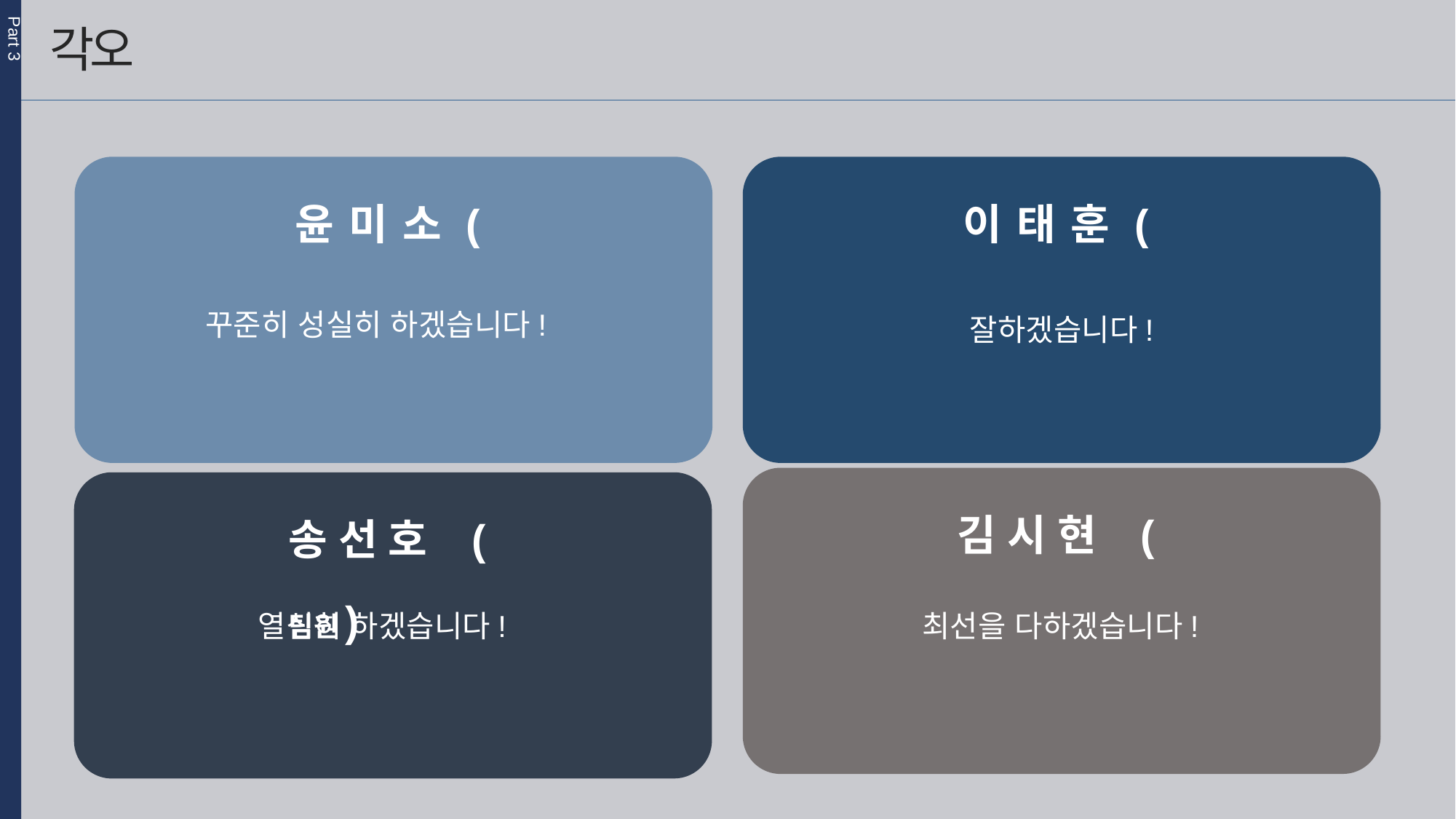

Part 3
각오

윤미소(팀장)
꾸준히 성실히 하겠습니다!

이태훈(팀원)
잘하겠습니다!

김시현 (팀원)
최선을 다하겠습니다!

송선호 (팀원)
열심히 하겠습니다!